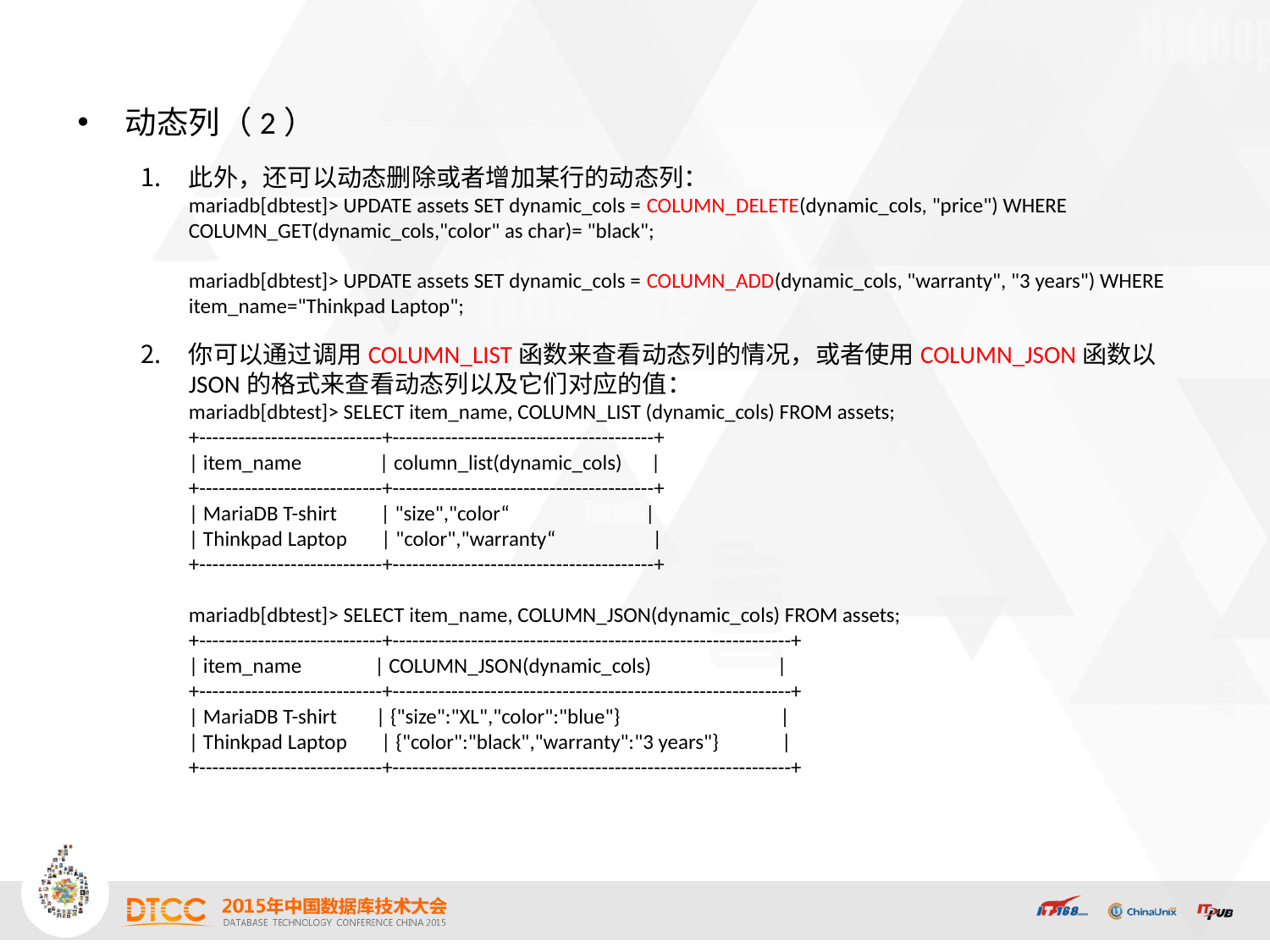

动态列（2）
此外，还可以动态删除或者增加某行的动态列：
mariadb[dbtest]> UPDATE assets SET dynamic_cols = COLUMN_DELETE(dynamic_cols, "price") WHERE COLUMN_GET(dynamic_cols,"color" as char)= "black";
mariadb[dbtest]> UPDATE assets SET dynamic_cols = COLUMN_ADD(dynamic_cols, "warranty", "3 years") WHERE item_name="Thinkpad Laptop";
你可以通过调用COLUMN_LIST函数来查看动态列的情况，或者使用COLUMN_JSON函数以JSON的格式来查看动态列以及它们对应的值：
mariadb[dbtest]> SELECT item_name, COLUMN_LIST (dynamic_cols) FROM assets;
+----------------------------+----------------------------------------+
| item_name                | column_list(dynamic_cols)      |
+----------------------------+----------------------------------------+
| MariaDB T-shirt         | "size","color“                            |
| Thinkpad Laptop       | "color","warranty“                    |
+----------------------------+----------------------------------------+
mariadb[dbtest]> SELECT item_name, COLUMN_JSON(dynamic_cols) FROM assets;
+----------------------------+-------------------------------------------------------------+
| item_name               | COLUMN_JSON(dynamic_cols)                          |
+----------------------------+-------------------------------------------------------------+
| MariaDB T-shirt        | {"size":"XL","color":"blue"}                                 |
| Thinkpad Laptop       | {"color":"black","warranty":"3 years"}             |
+----------------------------+-------------------------------------------------------------+